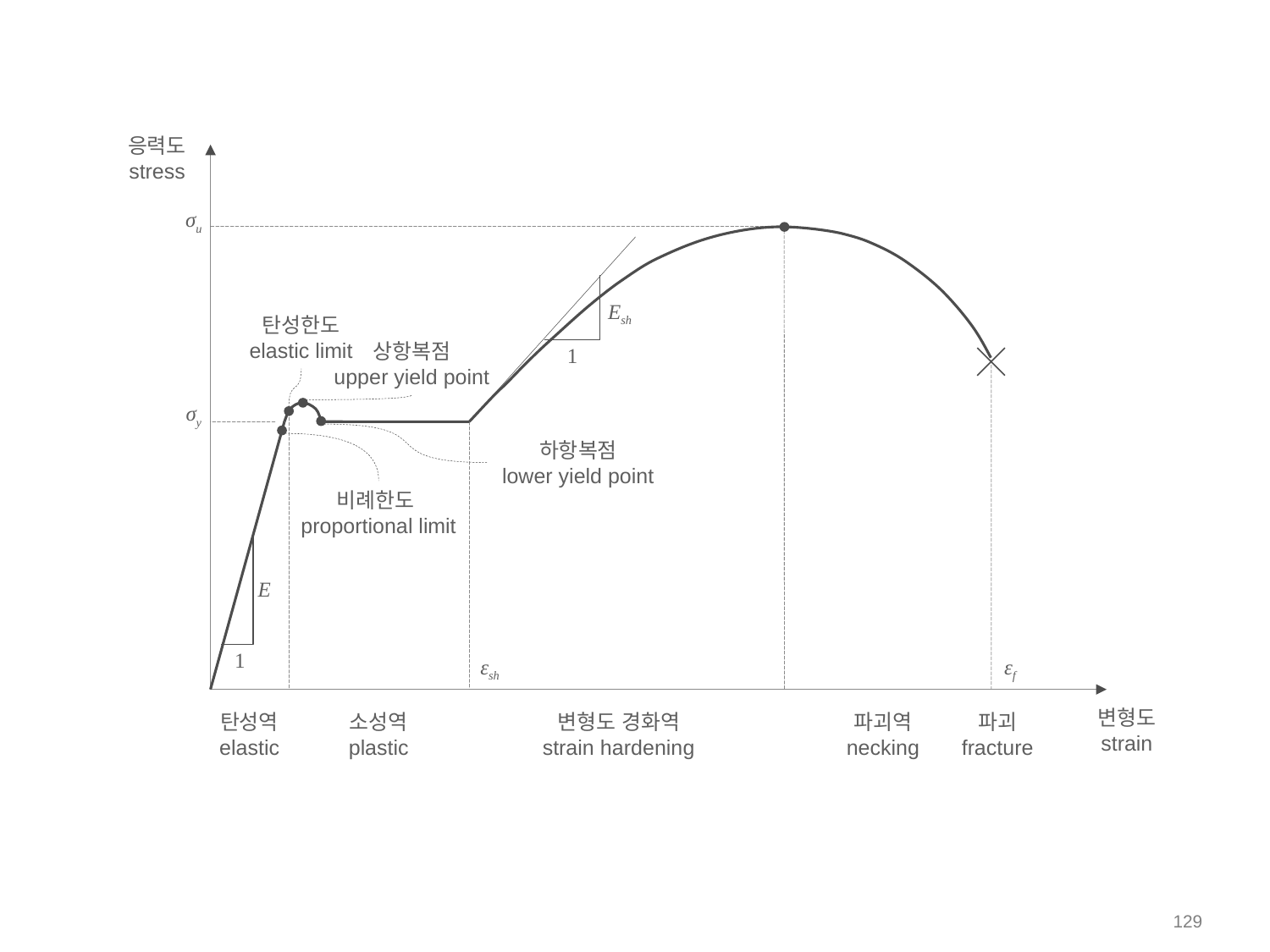

응력도
stress

σu

Esh
탄성한도
elastic limit
상항복점
upper yield point
1

σy

하항복점
lower yield point
비례한도
proportional limit

E
1
εsh
εf

변형도
strain
탄성역
elastic
소성역
plastic
변형도 경화역
strain hardening
파괴역
necking
파괴
fracture